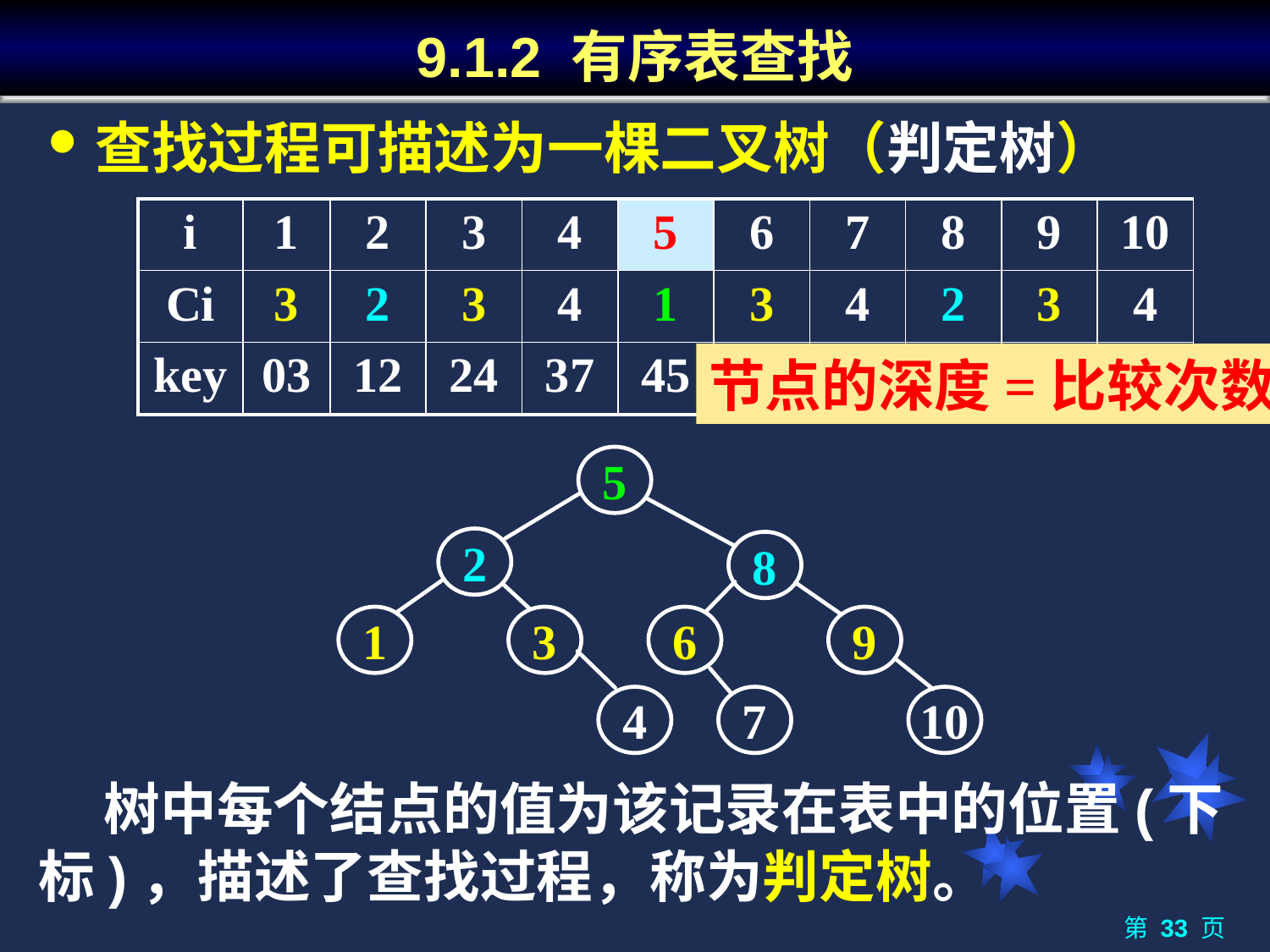

# 9.1.2 有序表查找
查找过程可描述为一棵二叉树（判定树）
| i | 1 | 2 | 3 | 4 | 5 | 6 | 7 | 8 | 9 | 10 |
| --- | --- | --- | --- | --- | --- | --- | --- | --- | --- | --- |
| Ci | 3 | 2 | 3 | 4 | 1 | 3 | 4 | 2 | 3 | 4 |
| key | 03 | 12 | 24 | 37 | 45 | 53 | 61 | 78 | 90 | 98 |
节点的深度=比较次数
5

2
8

1
3
6
9

4
7
10
    树中每个结点的值为该记录在表中的位置(下标)，描述了查找过程，称为判定树。
第 33 页